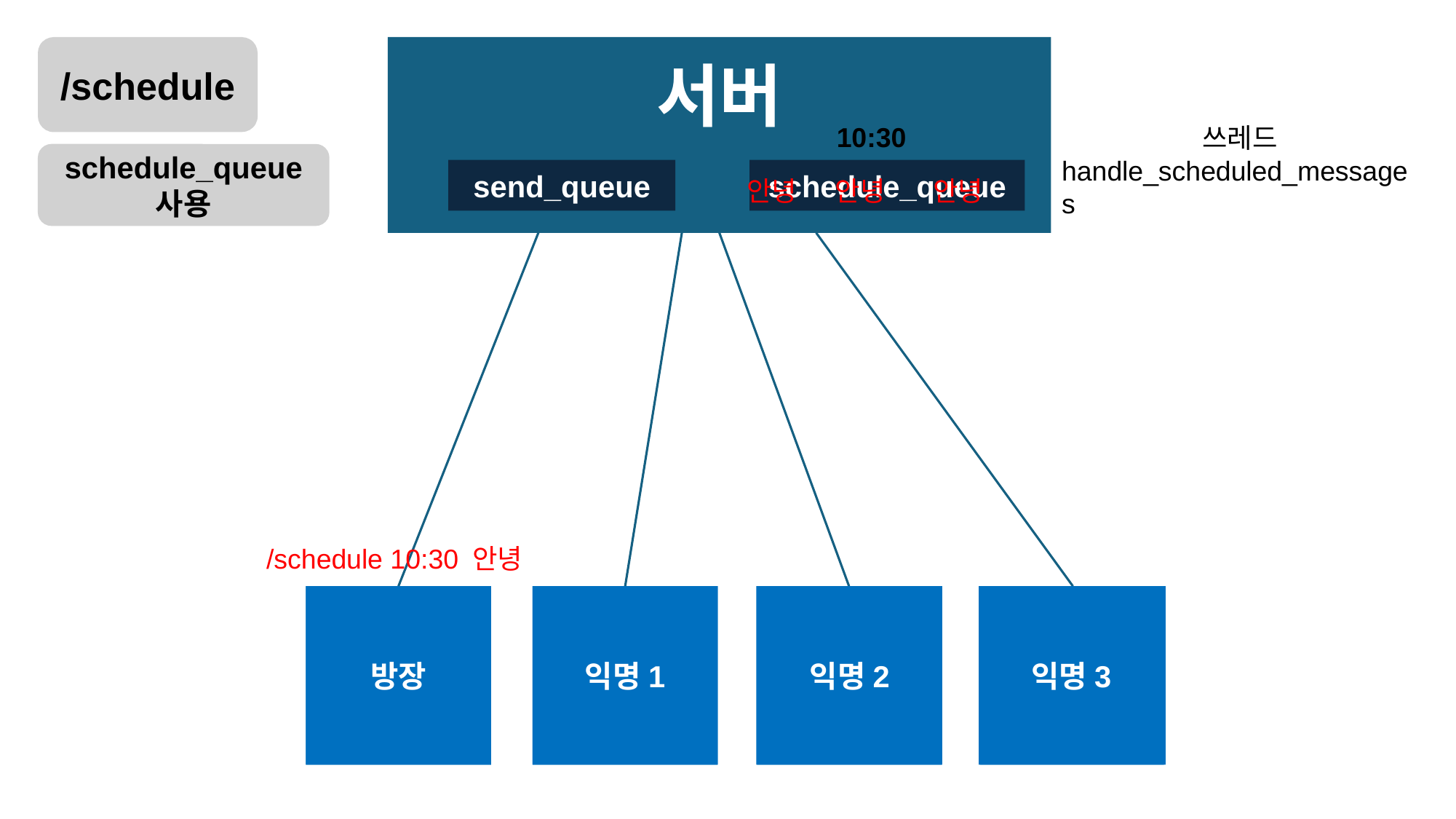

/schedule
서버

10:30
쓰레드
handle_scheduled_messages
schedule_queue 사용
send_queue
schedule_queue
안녕
안녕
안녕
/schedule 10:30 안녕
방장
클라이언트
1
익명1
클라이언트
2
클라이언트
3
익명2
익명3
클라이언트
4